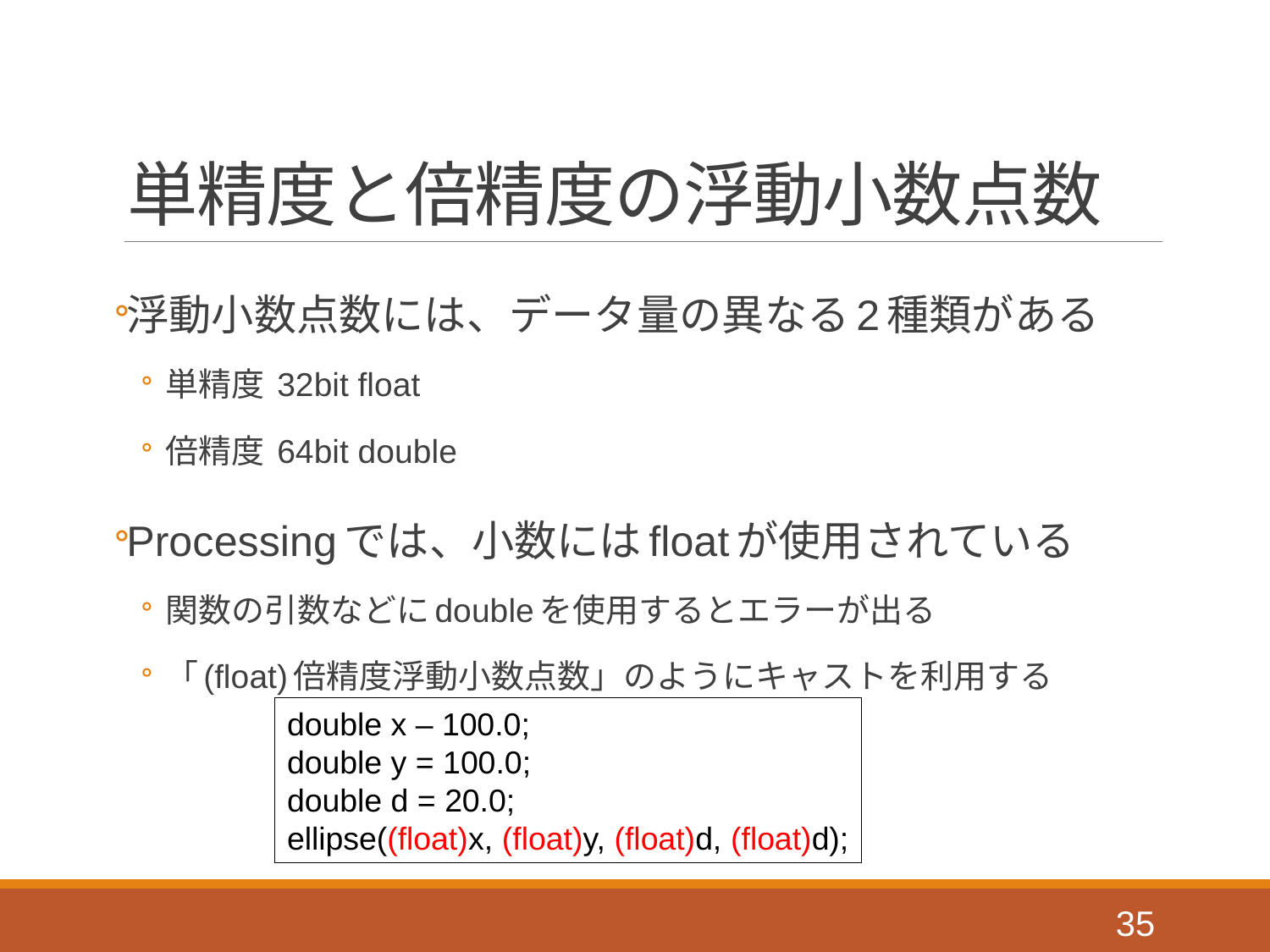

# 単精度と倍精度の浮動小数点数
浮動小数点数には、データ量の異なる2種類がある
単精度 32bit float
倍精度 64bit double
Processingでは、小数にはfloatが使用されている
関数の引数などにdoubleを使用するとエラーが出る
「(float)倍精度浮動小数点数」のようにキャストを利用する
double x – 100.0;
double y = 100.0;
double d = 20.0;
ellipse((float)x, (float)y, (float)d, (float)d);
35